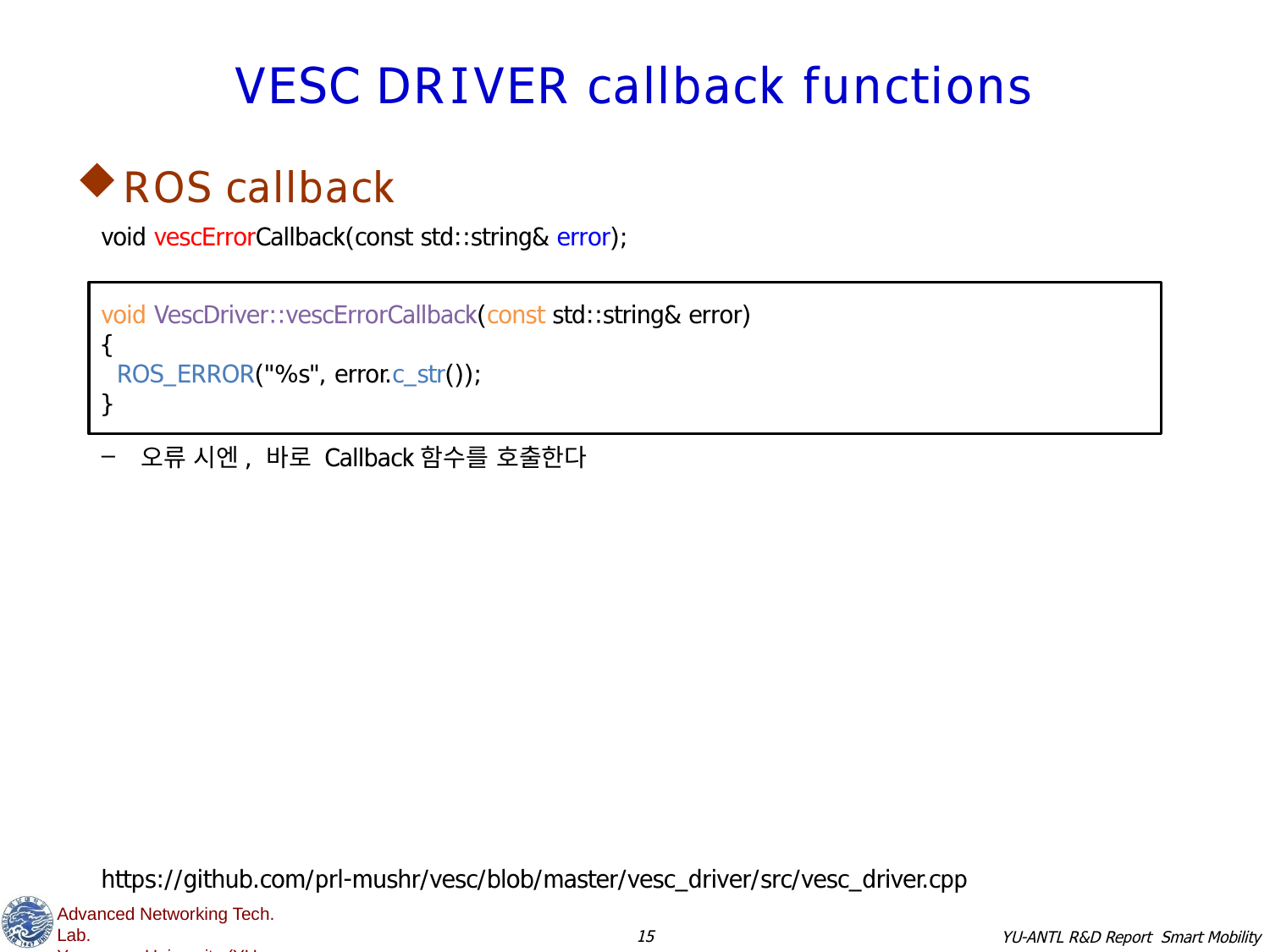

# VESC DRIVER callback functions
ROS callback
void vescErrorCallback(const std::string& error);

void VescDriver::vescErrorCallback(const std::string& error)
{
  ROS_ERROR("%s", error.c_str());
}

오류 시엔, 바로 Callback함수를 호출한다
https://github.com/prl-mushr/vesc/blob/master/vesc_driver/src/vesc_driver.cpp